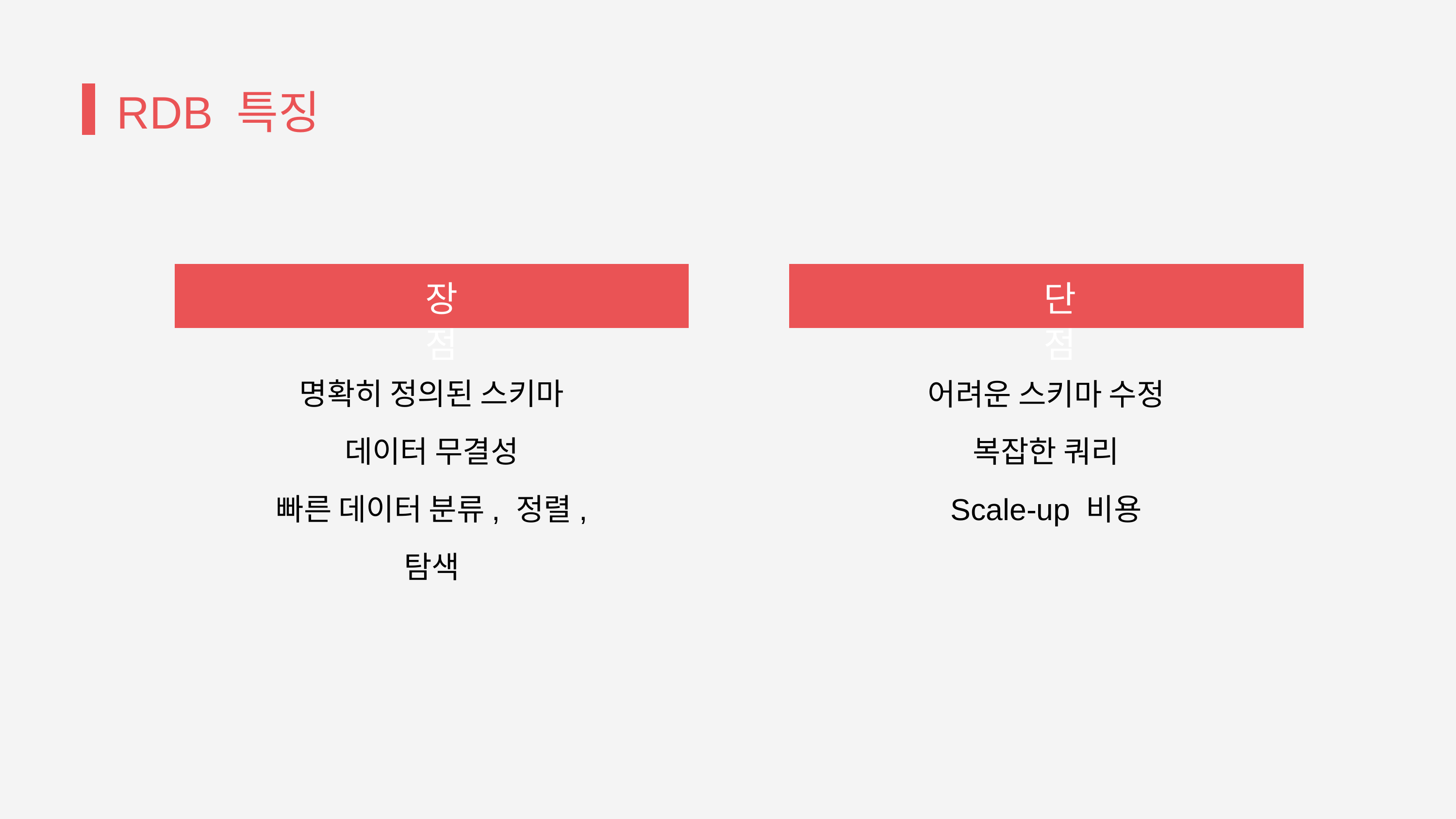

RDB 특징

장점
단점
명확히 정의된 스키마
데이터 무결성
빠른 데이터 분류, 정렬, 탐색
어려운 스키마 수정
복잡한 쿼리
Scale-up 비용